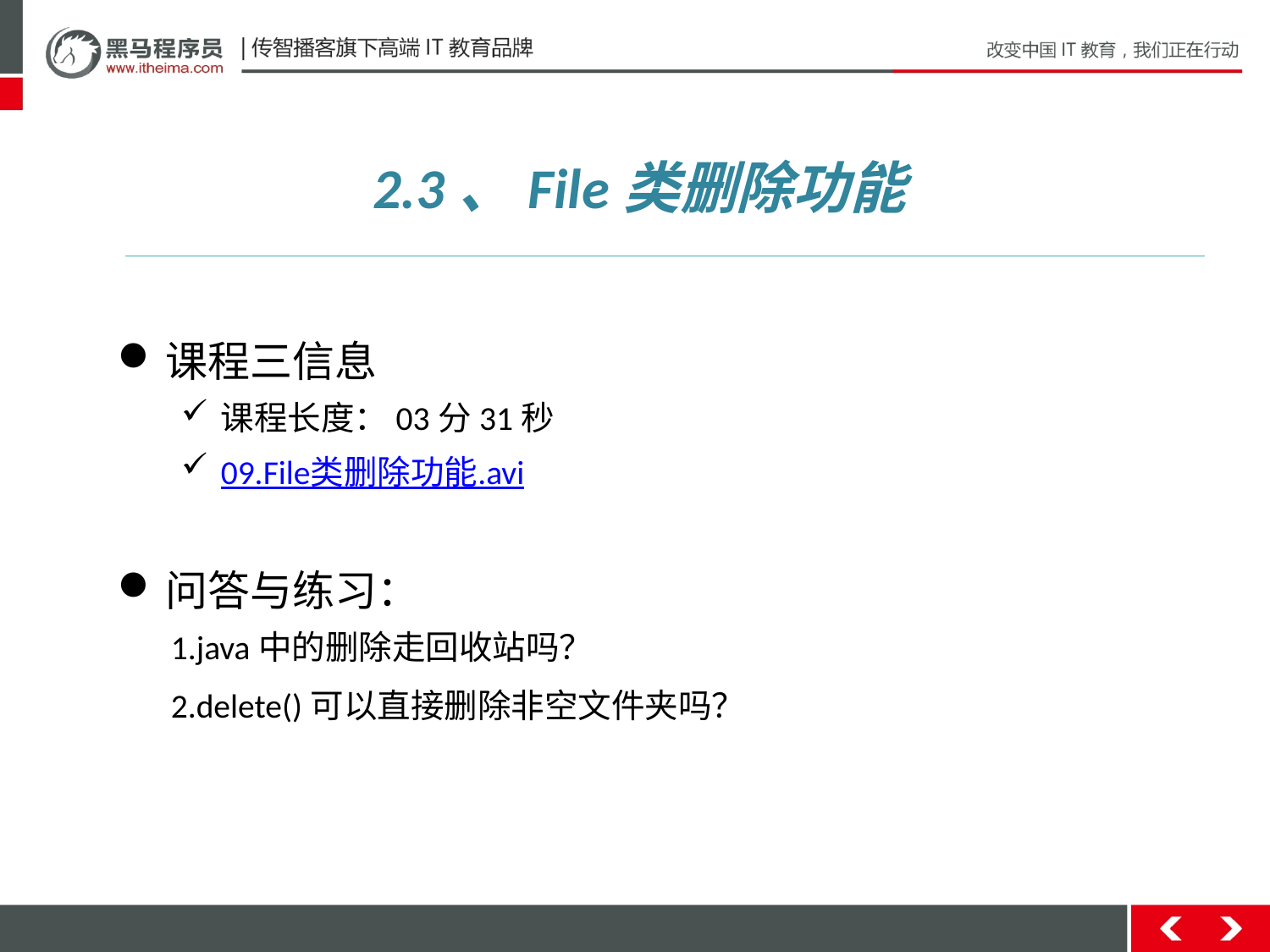

2.3、File类删除功能

课程三信息
课程长度：03分31秒
09.File类删除功能.avi

问答与练习：
       1.java中的删除走回收站吗？
       2.delete()可以直接删除非空文件夹吗？